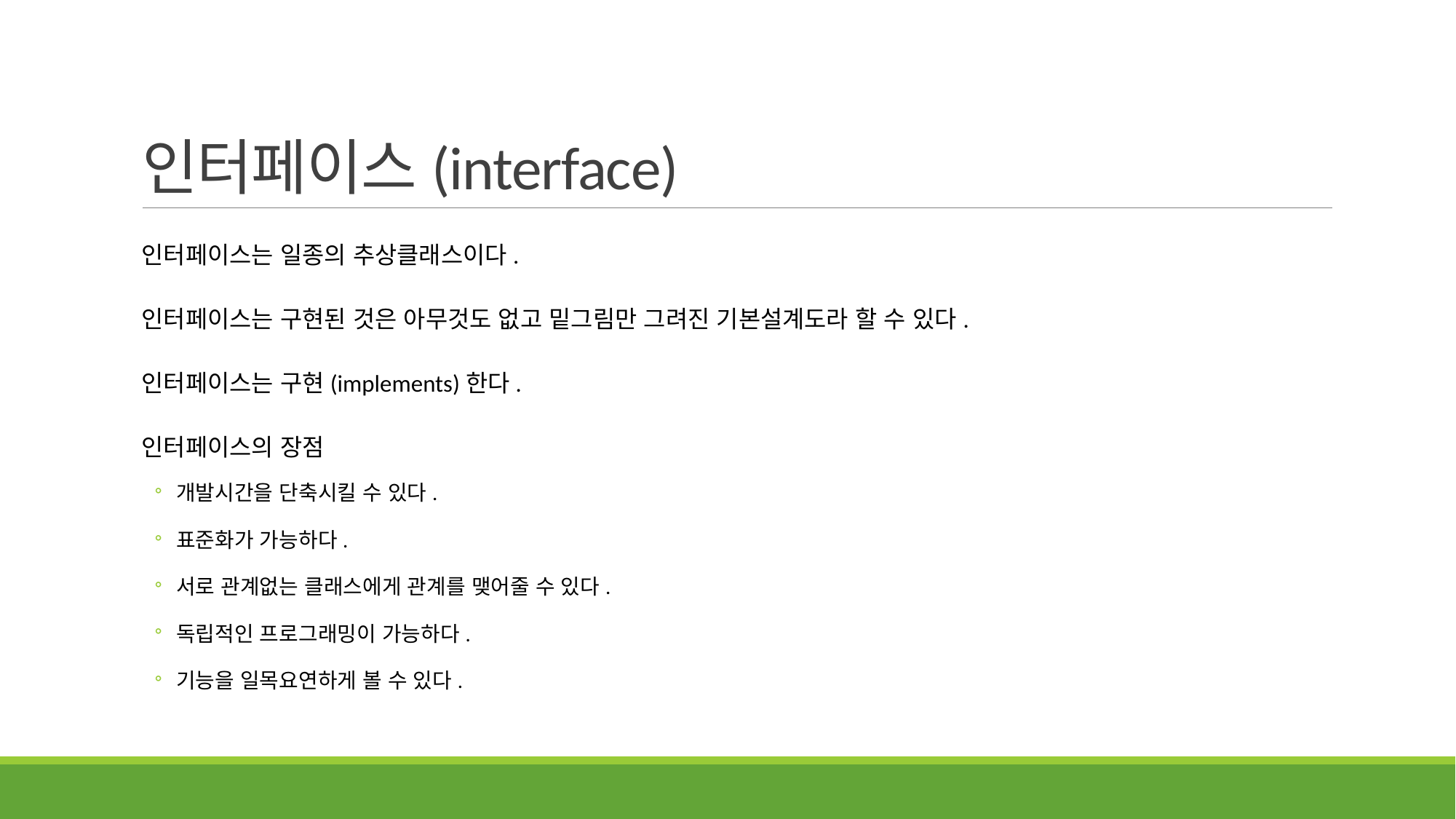

# 인터페이스(interface)
인터페이스는 일종의 추상클래스이다.
인터페이스는 구현된 것은 아무것도 없고 밑그림만 그려진 기본설계도라 할 수 있다.
인터페이스는 구현(implements)한다.
인터페이스의 장점
개발시간을 단축시킬 수 있다.
표준화가 가능하다.
서로 관계없는 클래스에게 관계를 맺어줄 수 있다.
독립적인 프로그래밍이 가능하다.
기능을 일목요연하게 볼 수 있다.